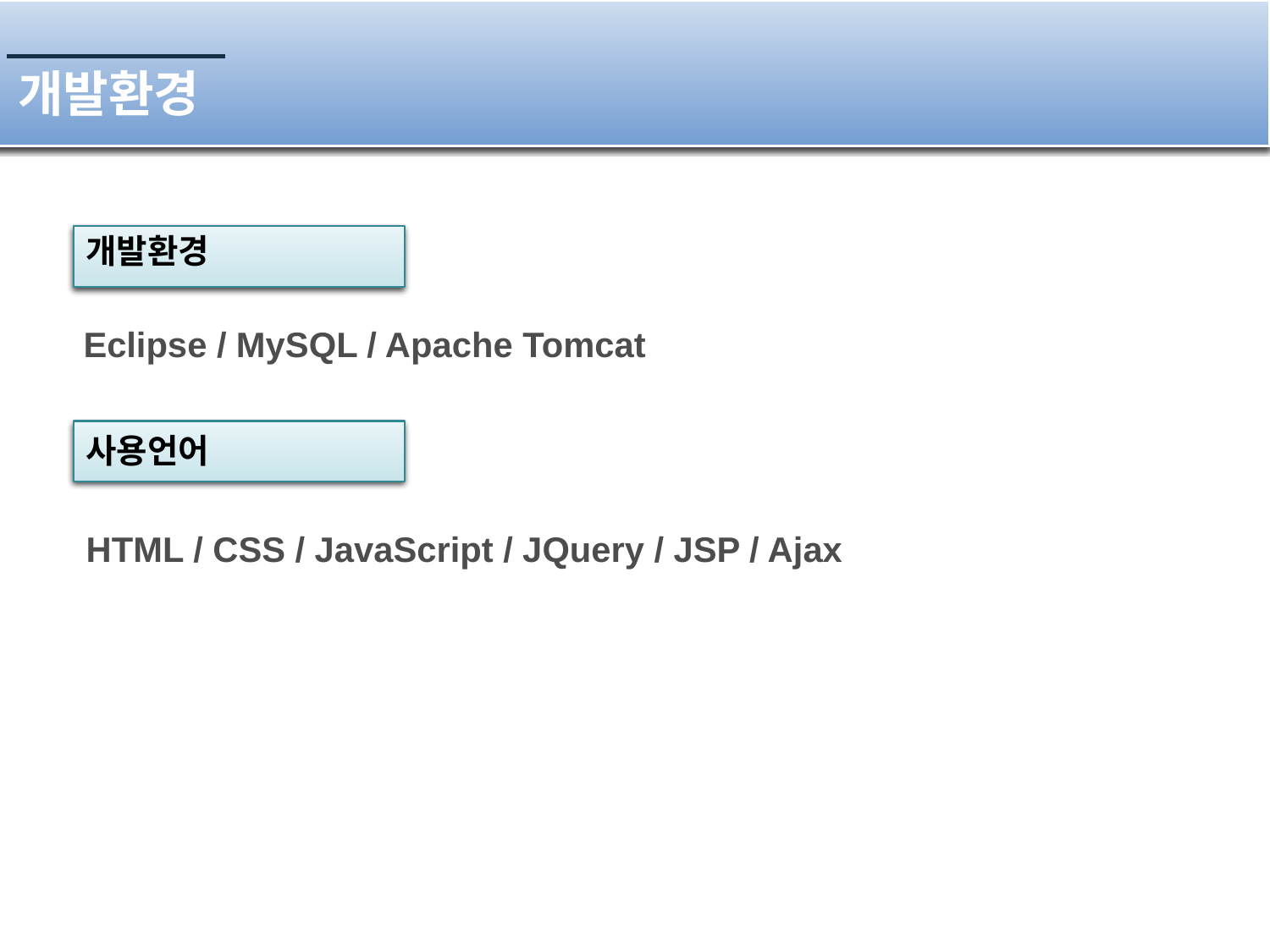

개발환경
개발환경

Eclipse / MySQL / Apache Tomcat

사용언어
HTML / CSS / JavaScript / JQuery / JSP / Ajax